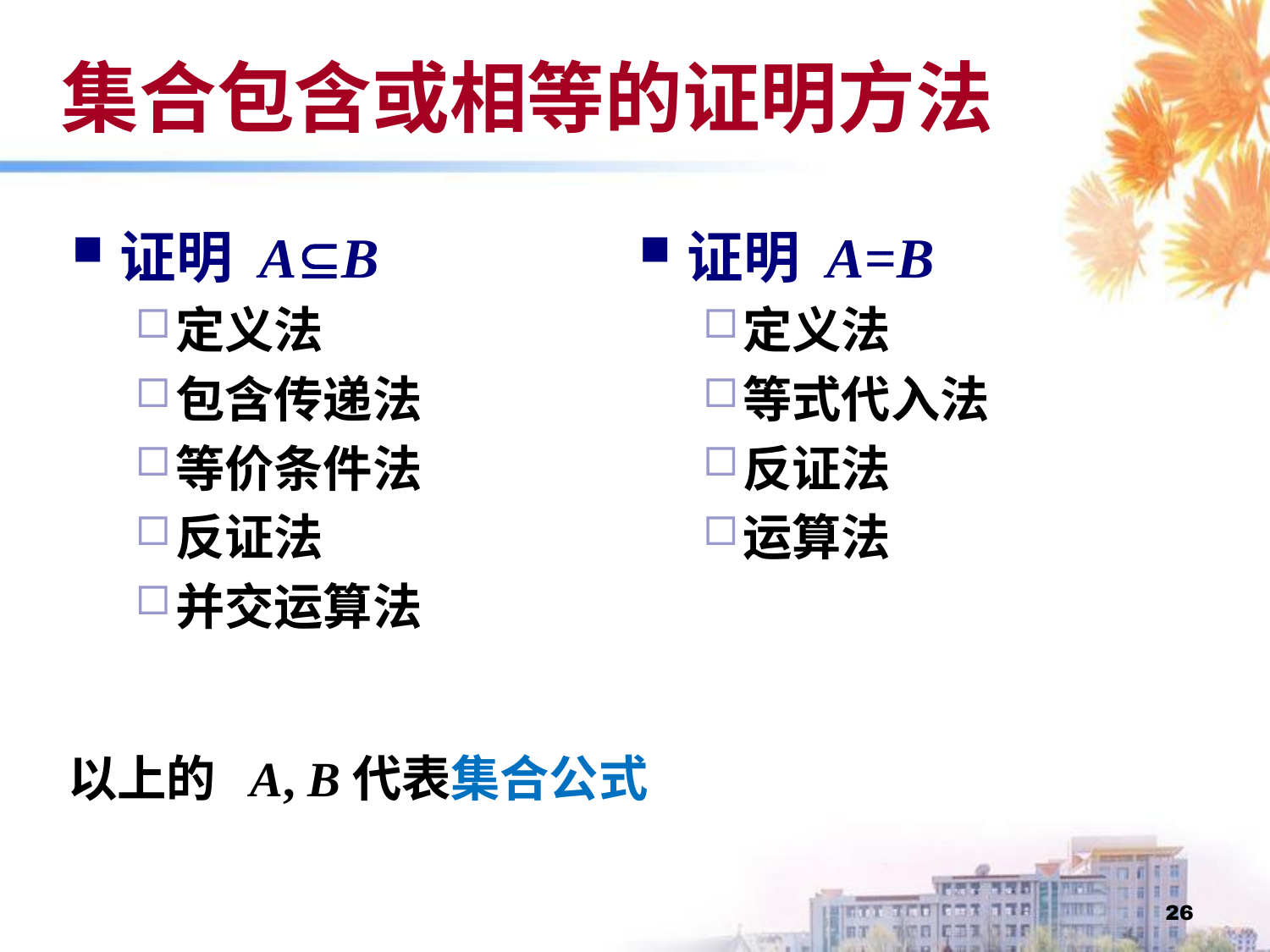

# 集合包含或相等的证明方法
证明 A⊆B
定义法
包含传递法
等价条件法
反证法
并交运算法
证明 A=B
定义法
等式代入法
反证法
运算法

以上的  A, B代表集合公式
26